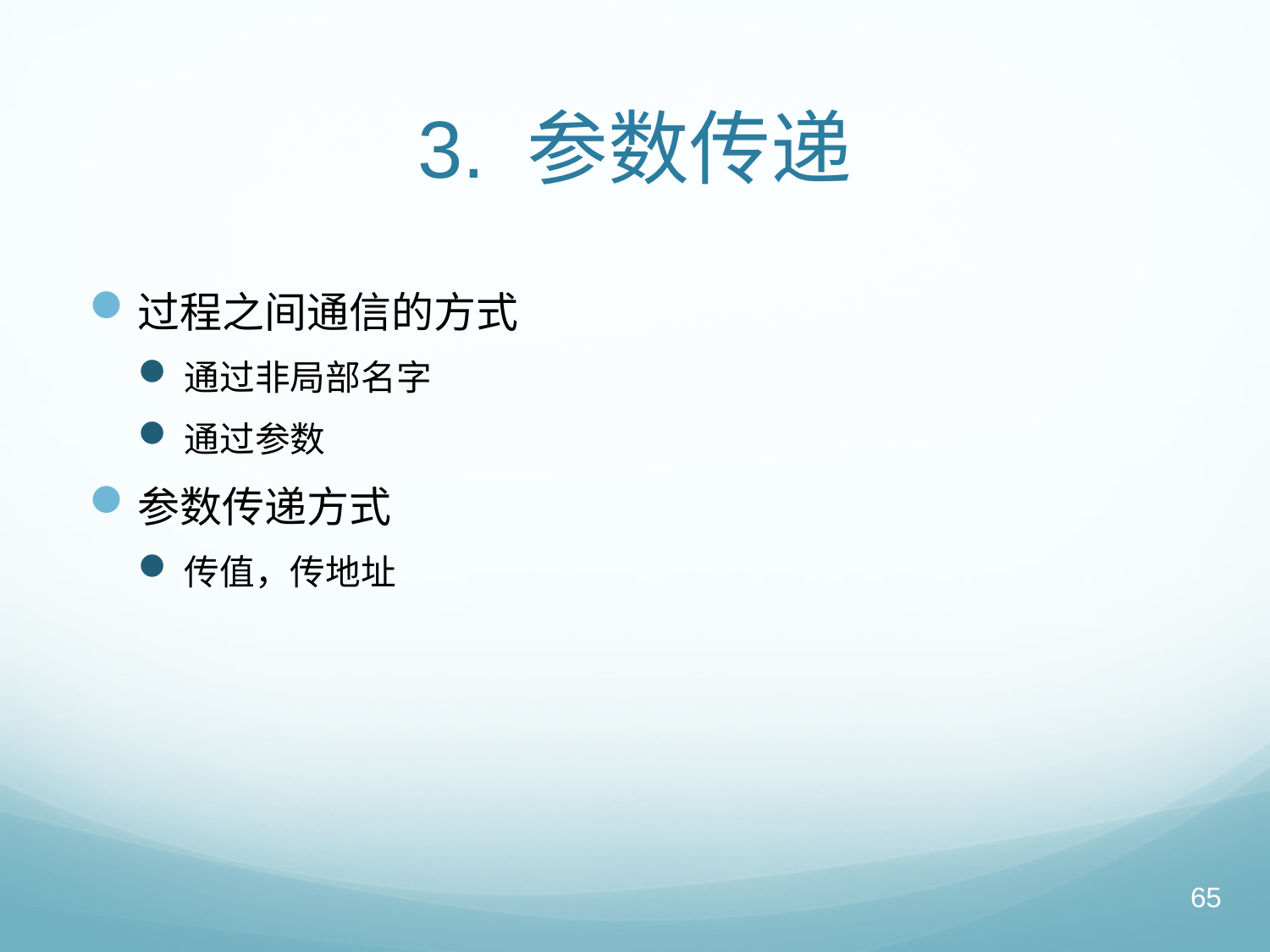

# 3. 参数传递
过程之间通信的方式
通过非局部名字
通过参数
参数传递方式
传值，传地址

65